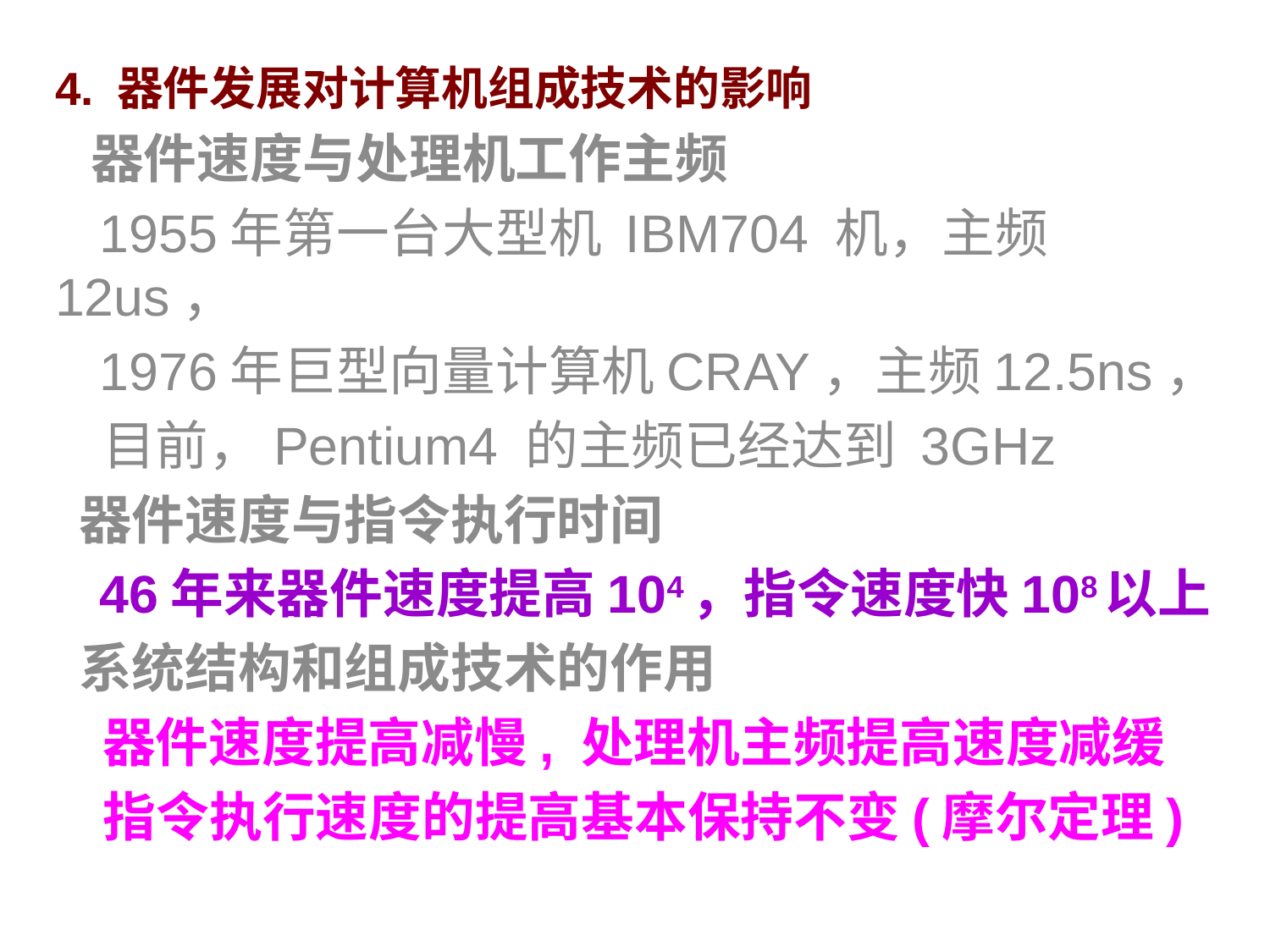

4. 器件发展对计算机组成技术的影响
  器件速度与处理机工作主频
   1955年第一台大型机 IBM704 机，主频12us，
   1976年巨型向量计算机CRAY，主频12.5ns，
   目前，Pentium4 的主频已经达到 3GHz
 器件速度与指令执行时间
   46年来器件速度提高104，指令速度快108以上
 系统结构和组成技术的作用
   器件速度提高减慢, 处理机主频提高速度减缓
   指令执行速度的提高基本保持不变(摩尔定理)